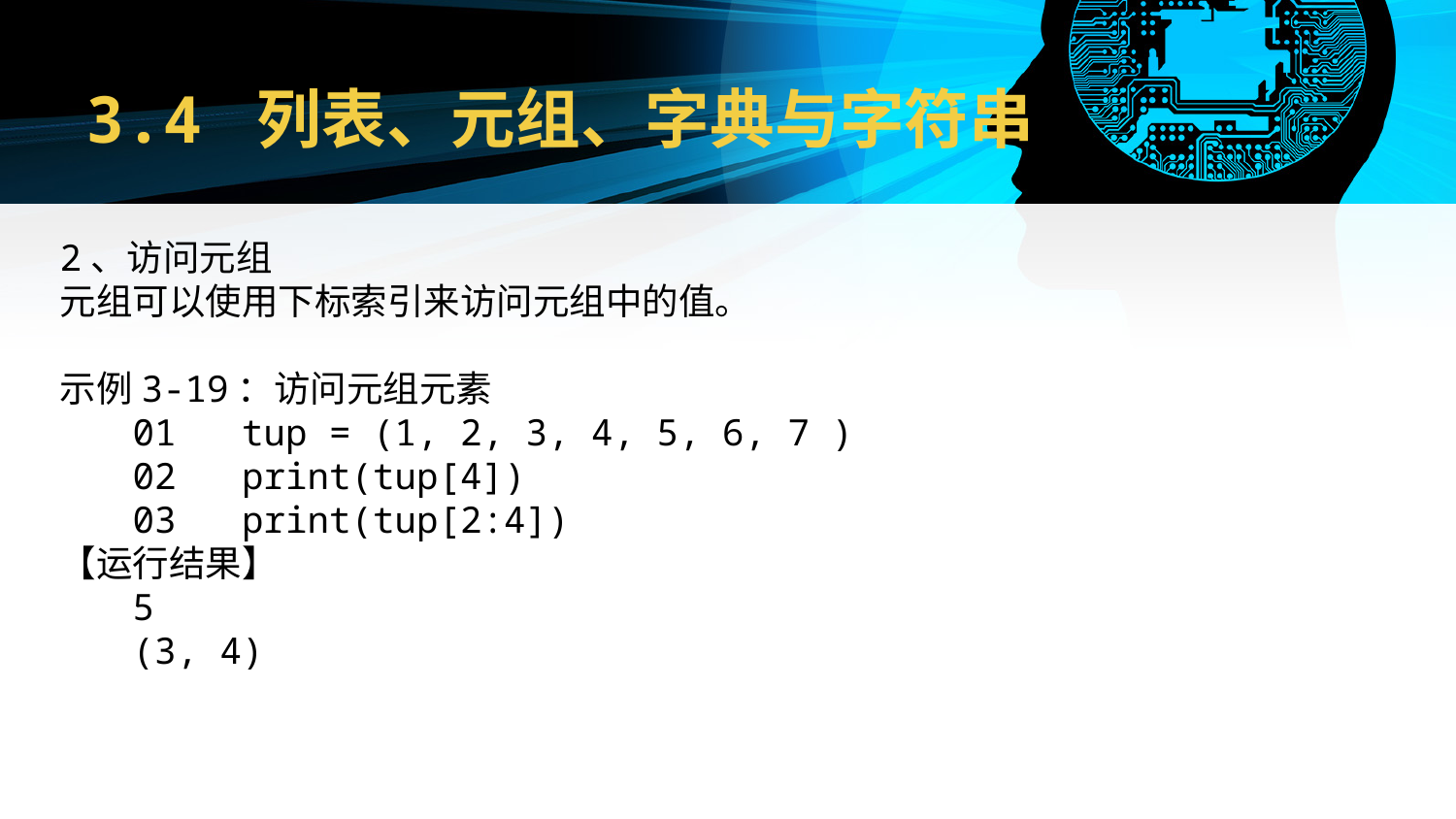

# 3.4 列表、元组、字典与字符串
2、访问元组
元组可以使用下标索引来访问元组中的值。

示例3-19：访问元组元素
01   tup = (1, 2, 3, 4, 5, 6, 7 )
02   print(tup[4])
03   print(tup[2:4])
【运行结果】
5
(3, 4)